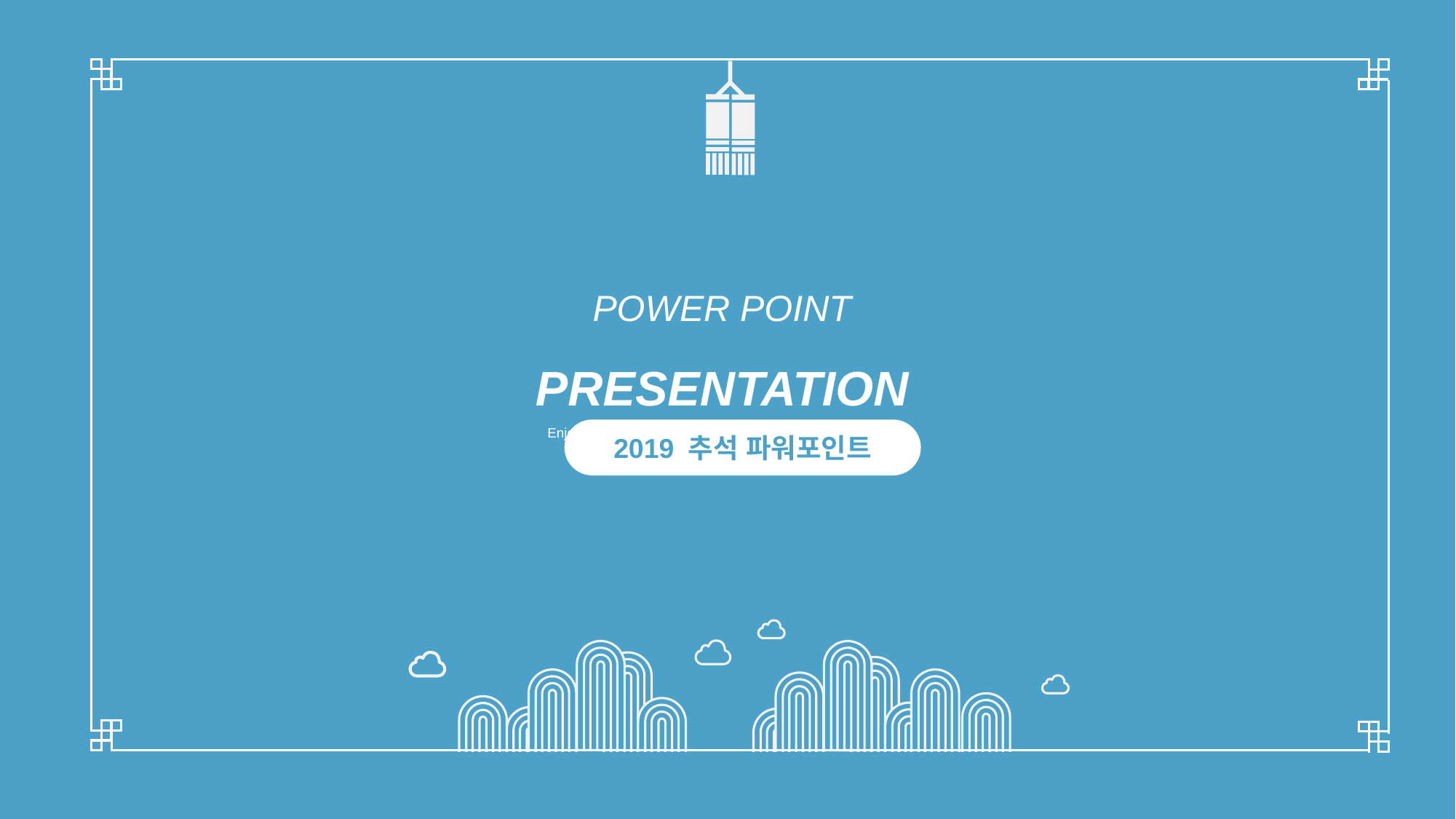

POWER POINT PRESENTATION
Enjoy your stylish business and campus life with BIZCAM
2019 추석 파워포인트